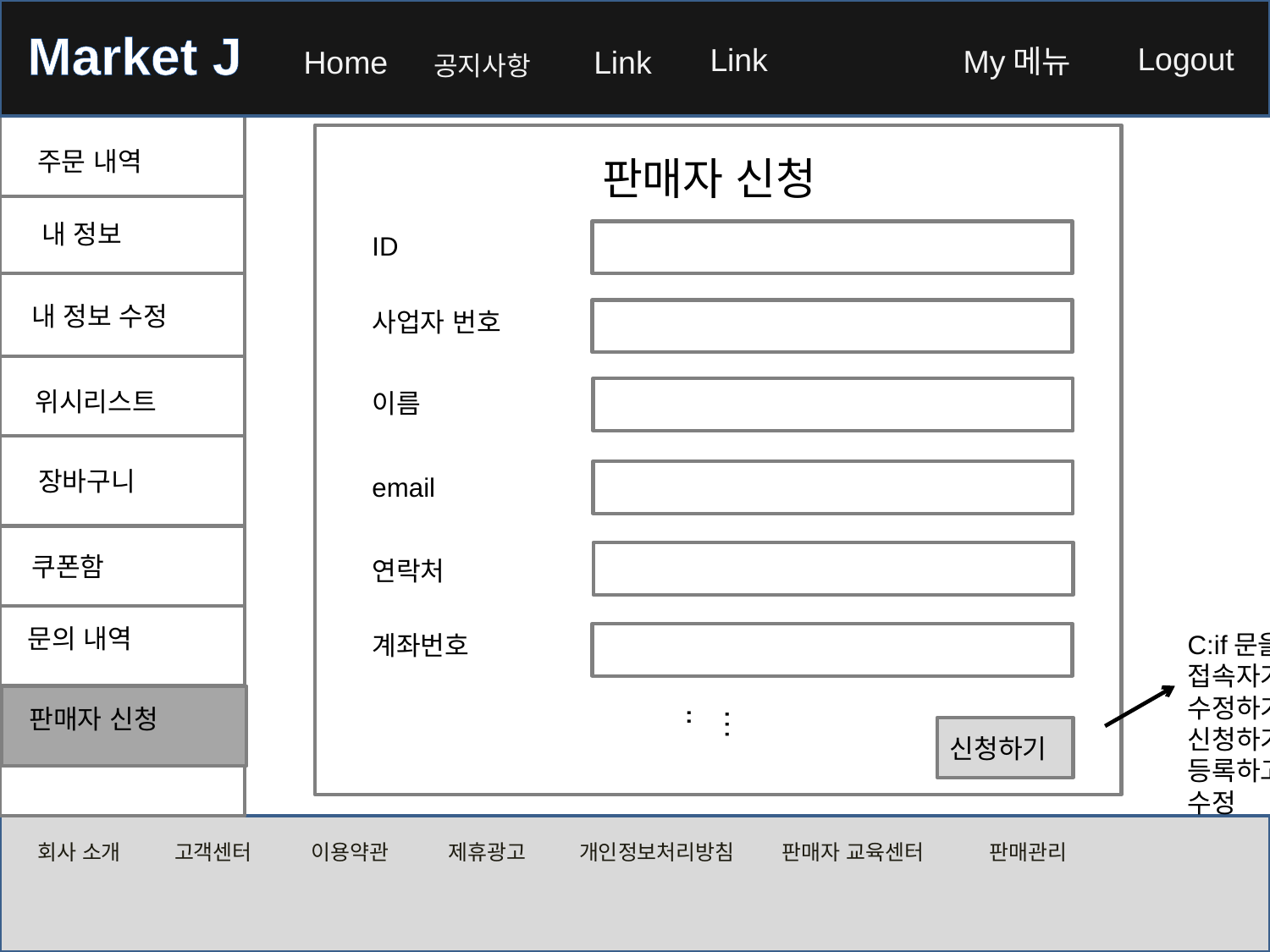

Market J
Logout
Link
My메뉴
Home
Link
공지사항
판매자 신청 클릭 시

주문 내역
판매자 신청

내 정보

ID

내 정보 수정
사업자 번호

위시리스트
이름

장바구니

email

쿠폰함
연락처

문의 내역
C:if문을 통해
접속자가 관리자가 아닐 경우
수정하기 버튼을 표시하고
신청하기 클릭 시 insert문으로 등록하고이미 신청했다면 update문으로 수정
계좌번호

…..
판매자 신청

신청하기

회사 소개         고객센터          이용약관          제휴광고         개인정보처리방침        판매자 교육센터           판매관리